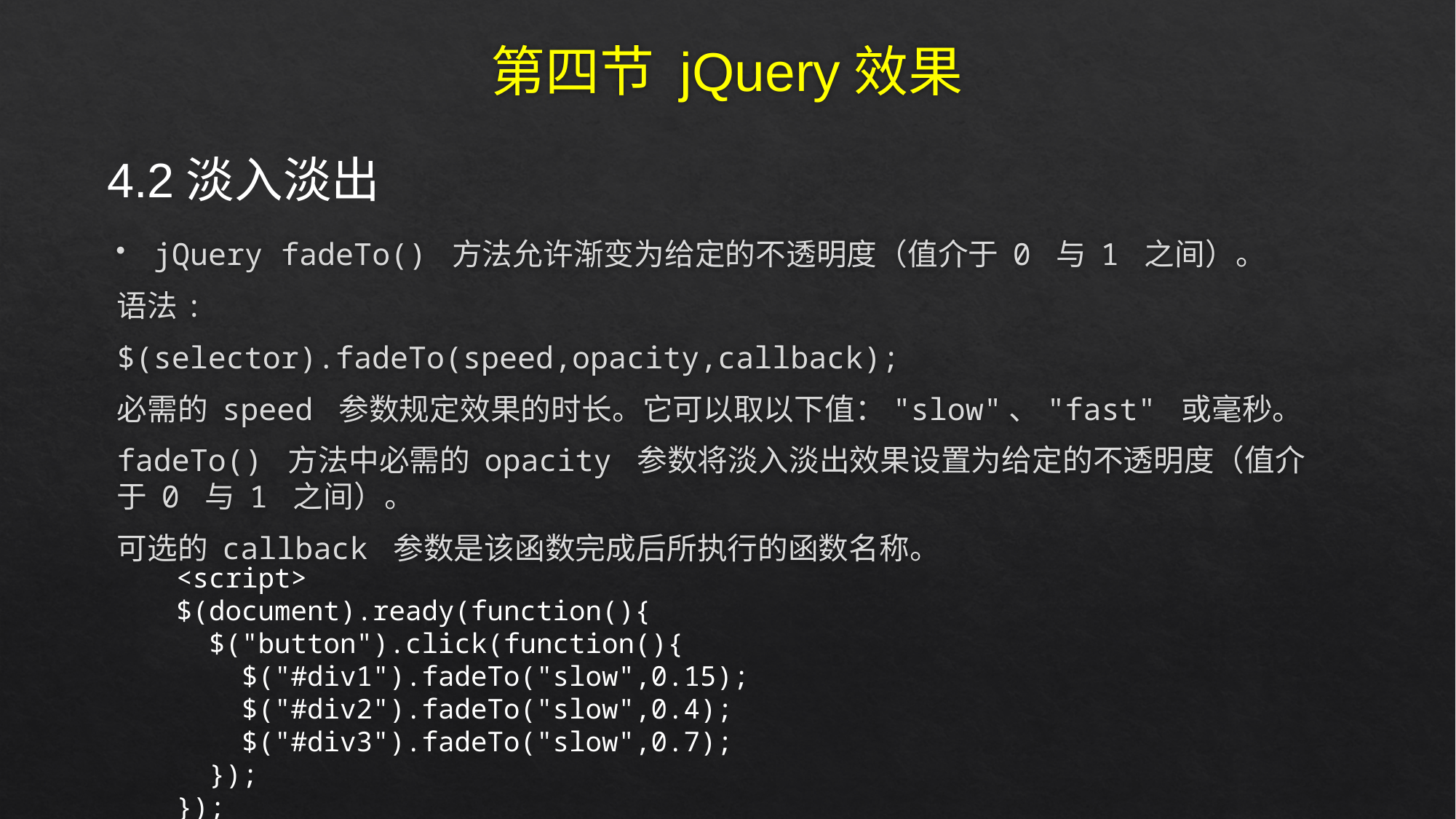

# 第四节 jQuery效果
4.2淡入淡出
jQuery fadeTo() 方法允许渐变为给定的不透明度（值介于 0 与 1 之间）。
语法:
$(selector).fadeTo(speed,opacity,callback);
必需的 speed 参数规定效果的时长。它可以取以下值："slow"、"fast" 或毫秒。
fadeTo() 方法中必需的 opacity 参数将淡入淡出效果设置为给定的不透明度（值介于 0 与 1 之间）。
可选的 callback 参数是该函数完成后所执行的函数名称。
<script>
$(document).ready(function(){
  $("button").click(function(){
    $("#div1").fadeTo("slow",0.15);
    $("#div2").fadeTo("slow",0.4);
    $("#div3").fadeTo("slow",0.7);
  });
});
</script>
</head>

<body>
<p>演示 fadeTo() 使用不同参数</p>
<button>点我让颜色变淡</button>
<br><br>
<div id="div1" style="width:80px;height:80px;background-color:red;"></div><br>
<div id="div2" style="width:80px;height:80px;background-color:green;"></div><br>
<div id="div3" style="width:80px;height:80px;background-color:blue;"></div>

</body>